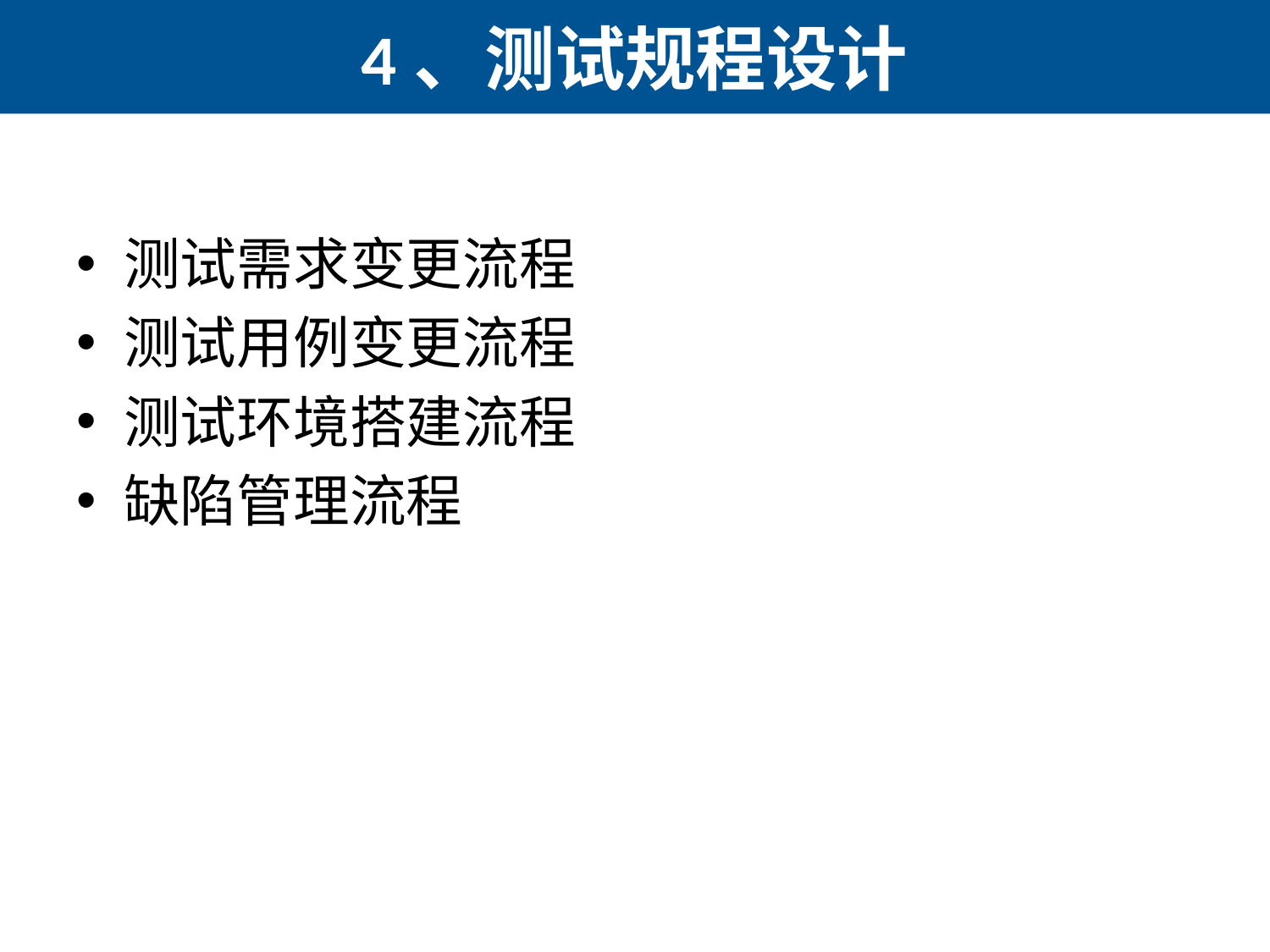

# 4、测试规程设计
测试需求变更流程
测试用例变更流程
测试环境搭建流程
缺陷管理流程